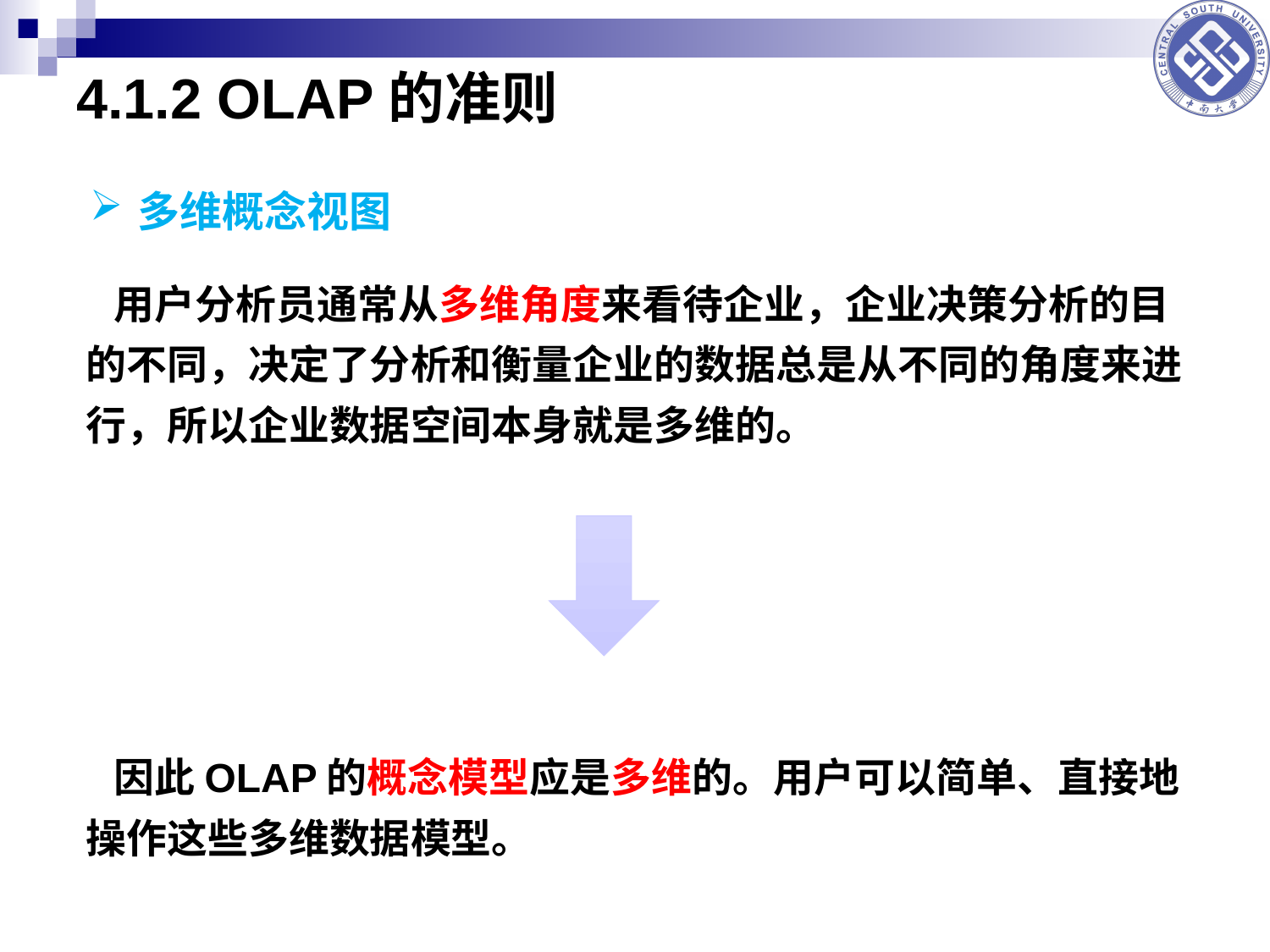

4.1.2 OLAP的准则

  用户分析员通常从多维角度来看待企业，企业决策分析的目的不同，决定了分析和衡量企业的数据总是从不同的角度来进行，所以企业数据空间本身就是多维的。

  因此OLAP的概念模型应是多维的。用户可以简单、直接地操作这些多维数据模型。
多维概念视图